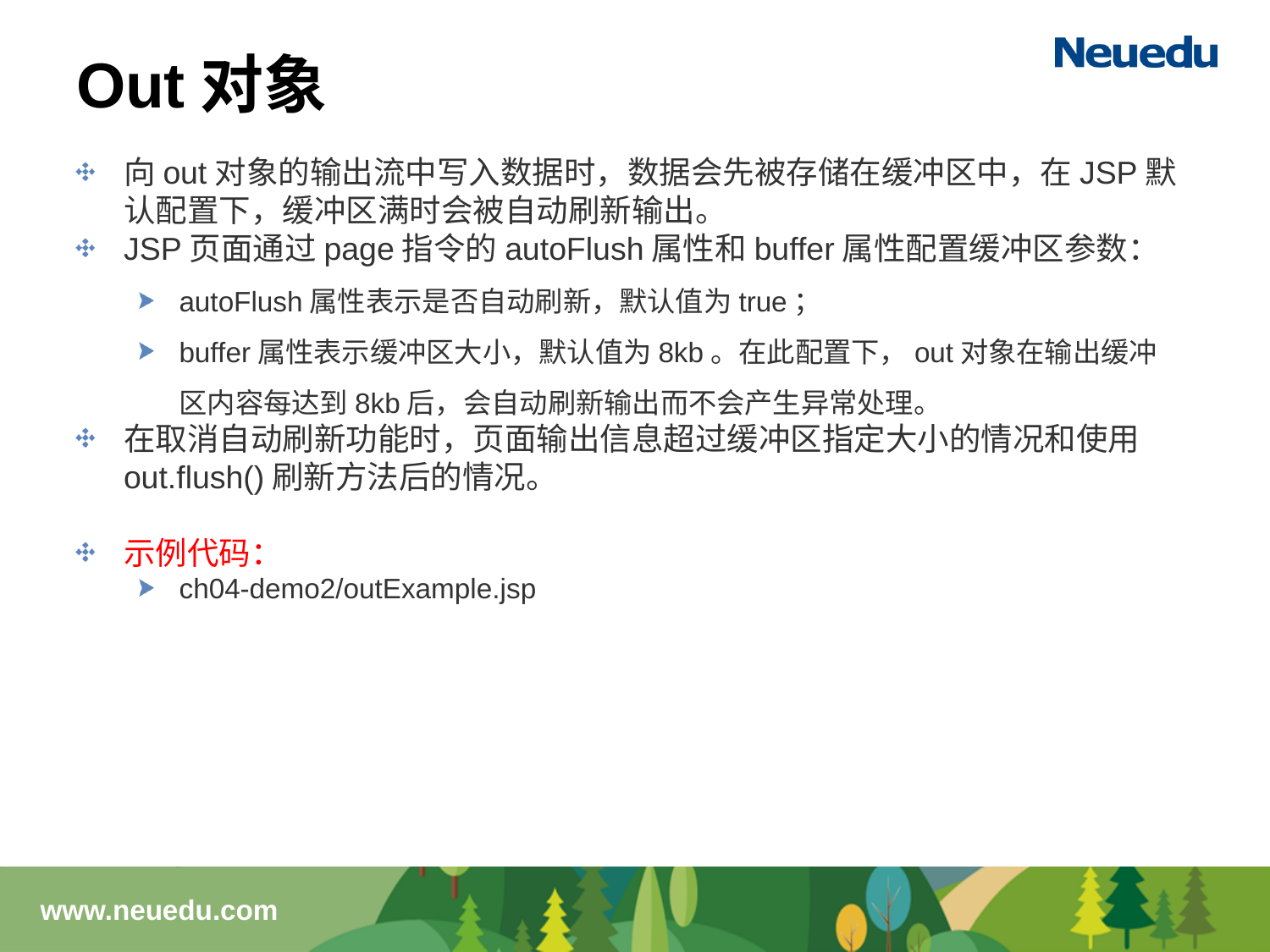

# Out对象
向out对象的输出流中写入数据时，数据会先被存储在缓冲区中，在JSP默认配置下，缓冲区满时会被自动刷新输出。
JSP页面通过page指令的autoFlush属性和buffer属性配置缓冲区参数：
autoFlush属性表示是否自动刷新，默认值为true；
buffer属性表示缓冲区大小，默认值为8kb。在此配置下，out对象在输出缓冲区内容每达到8kb后，会自动刷新输出而不会产生异常处理。
在取消自动刷新功能时，页面输出信息超过缓冲区指定大小的情况和使用out.flush()刷新方法后的情况。

示例代码：
ch04-demo2/outExample.jsp